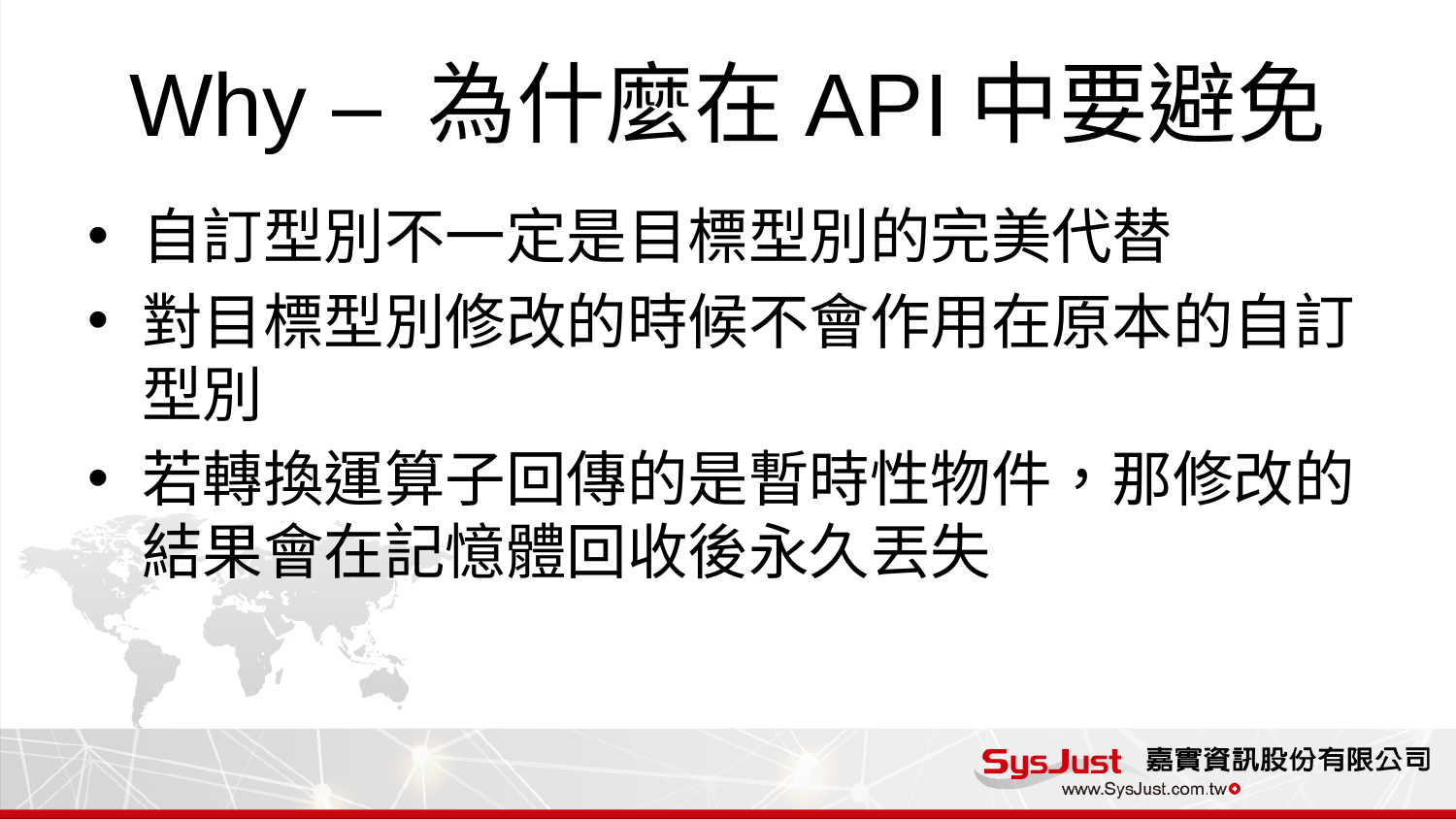

# Why – 為什麼在API中要避免
自訂型別不一定是目標型別的完美代替
對目標型別修改的時候不會作用在原本的自訂型別
若轉換運算子回傳的是暫時性物件，那修改的結果會在記憶體回收後永久丟失